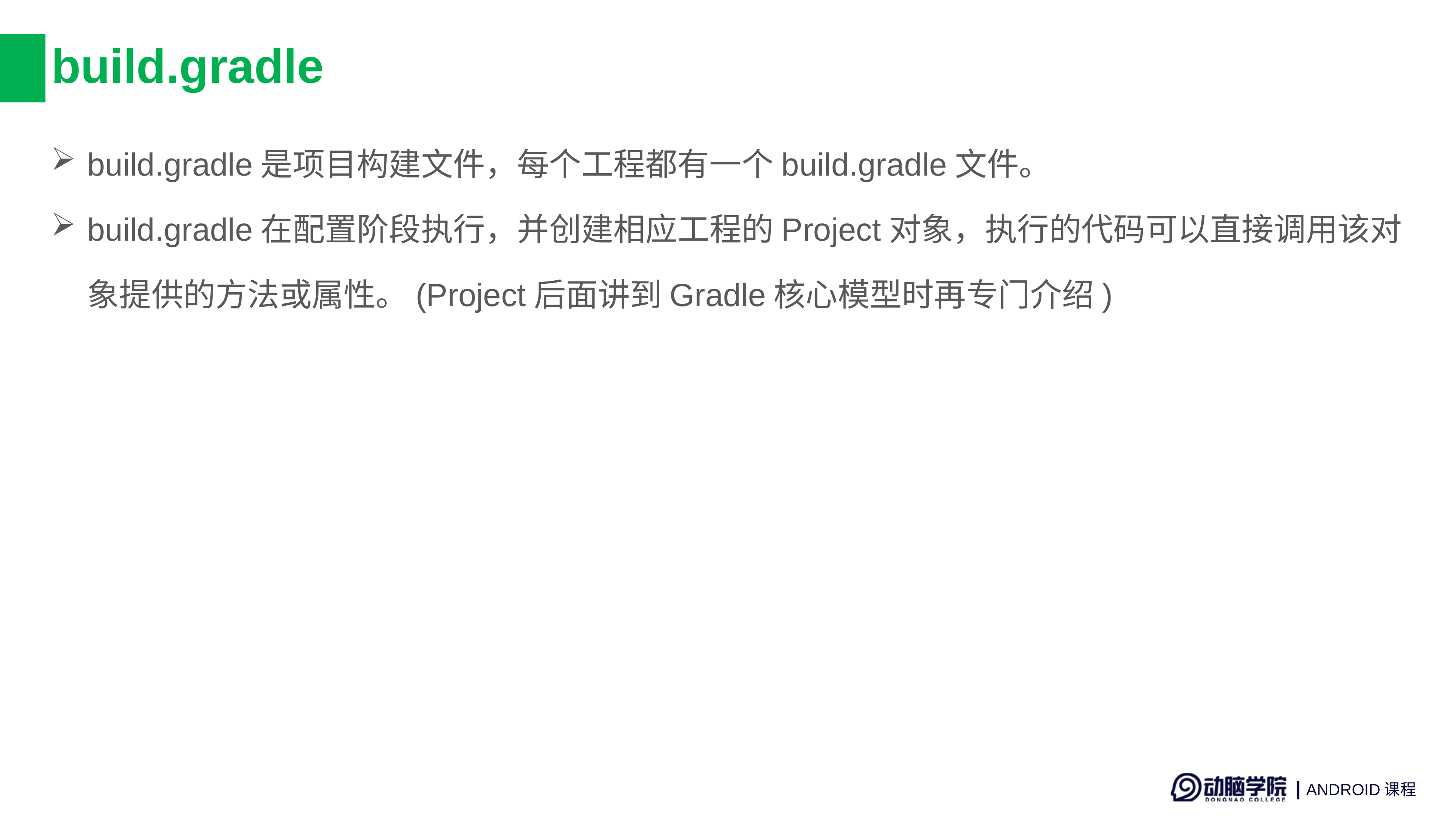

# build.gradle
build.gradle是项目构建文件，每个工程都有一个build.gradle文件。
build.gradle在配置阶段执行，并创建相应工程的Project对象，执行的代码可以直接调用该对象提供的方法或属性。(Project后面讲到Gradle核心模型时再专门介绍)